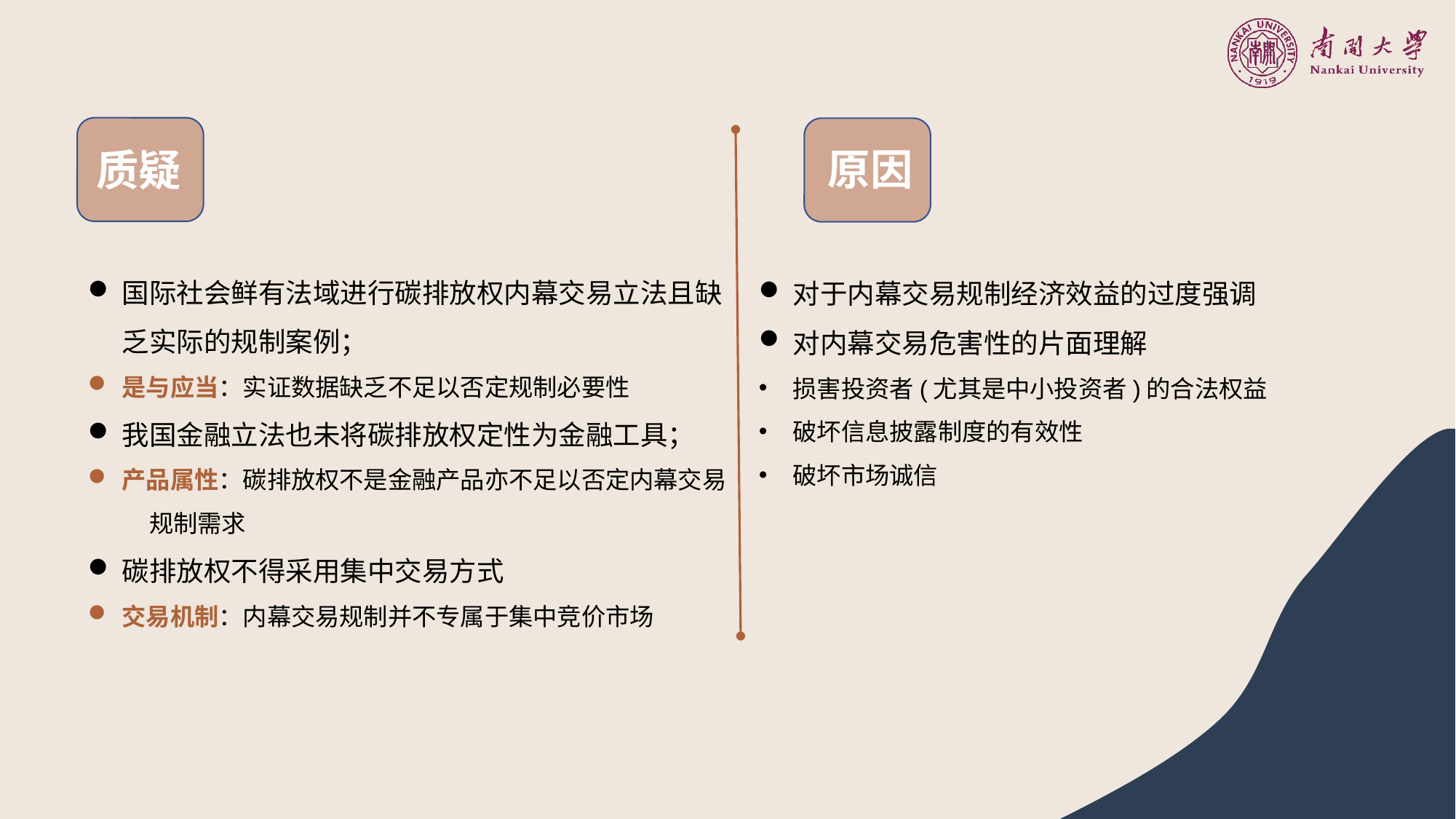

原因
质疑
国际社会鲜有法域进行碳排放权内幕交易立法且缺乏实际的规制案例；
是与应当：实证数据缺乏不足以否定规制必要性
我国金融立法也未将碳排放权定性为金融工具；
产品属性：碳排放权不是金融产品亦不足以否定内幕交易       规制需求
碳排放权不得采用集中交易方式
交易机制：内幕交易规制并不专属于集中竞价市场
对于内幕交易规制经济效益的过度强调
对内幕交易危害性的片面理解
损害投资者(尤其是中小投资者)的合法权益
破坏信息披露制度的有效性
破坏市场诚信